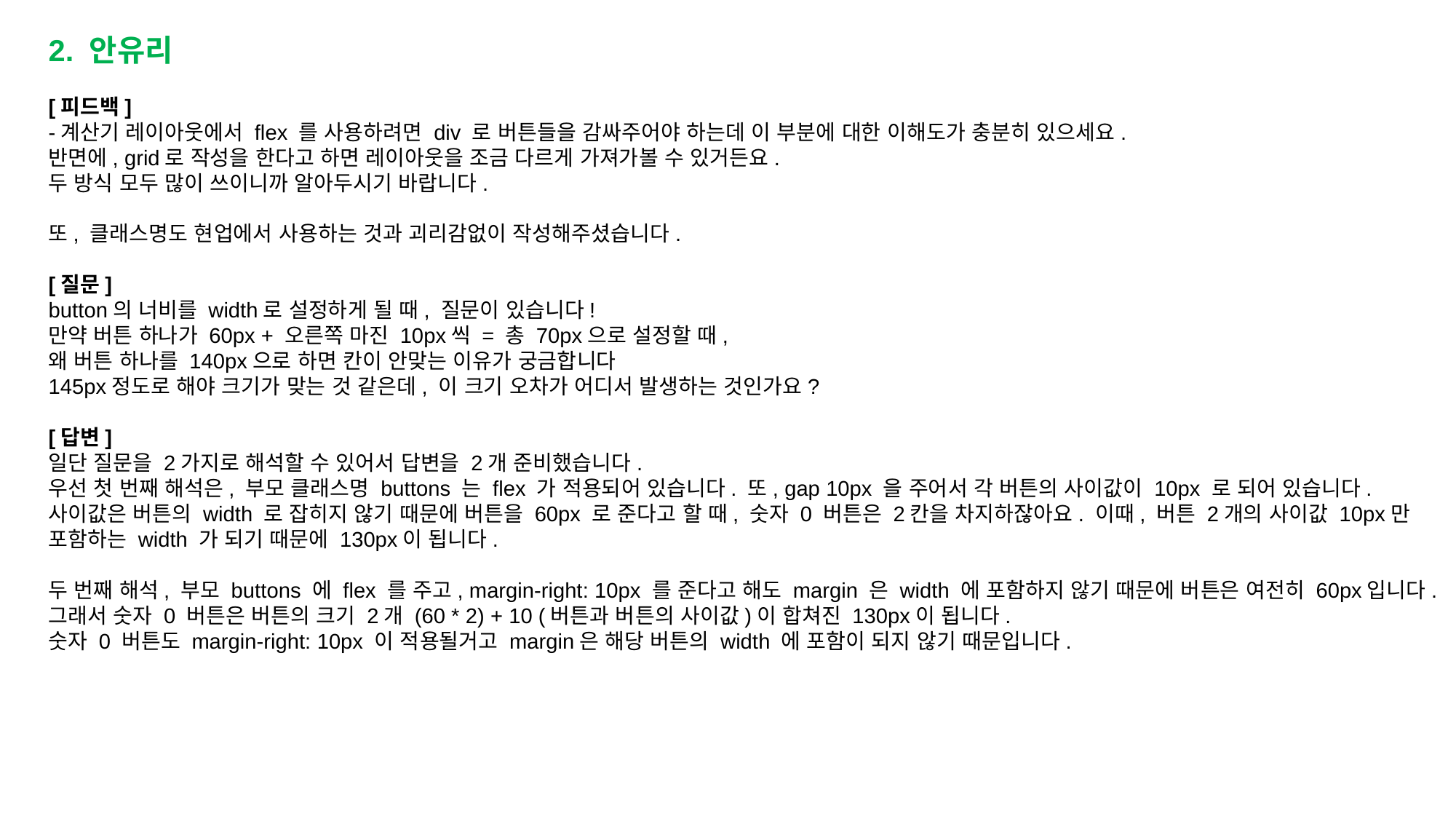

2. 안유리

[피드백]
-계산기 레이아웃에서 flex 를 사용하려면 div 로 버튼들을 감싸주어야 하는데 이 부분에 대한 이해도가 충분히 있으세요.
반면에, grid로 작성을 한다고 하면 레이아웃을 조금 다르게 가져가볼 수 있거든요.
두 방식 모두 많이 쓰이니까 알아두시기 바랍니다.

또, 클래스명도 현업에서 사용하는 것과 괴리감없이 작성해주셨습니다.

[질문]
button의 너비를 width로 설정하게 될 때, 질문이 있습니다!
만약 버튼 하나가 60px + 오른쪽 마진 10px씩 = 총 70px으로 설정할 때,
왜 버튼 하나를 140px으로 하면 칸이 안맞는 이유가 궁금합니다
145px정도로 해야 크기가 맞는 것 같은데, 이 크기 오차가 어디서 발생하는 것인가요?

[답변]
일단 질문을 2가지로 해석할 수 있어서 답변을 2개 준비했습니다.
우선 첫 번째 해석은, 부모 클래스명 buttons 는 flex 가 적용되어 있습니다. 또, gap 10px 을 주어서 각 버튼의 사이값이 10px 로 되어 있습니다.
사이값은 버튼의 width 로 잡히지 않기 때문에 버튼을 60px 로 준다고 할 때, 숫자 0 버튼은 2칸을 차지하잖아요. 이때, 버튼 2개의 사이값 10px만
포함하는 width 가 되기 때문에 130px이 됩니다.

두 번째 해석, 부모 buttons 에 flex 를 주고, margin-right: 10px 를 준다고 해도 margin 은 width 에 포함하지 않기 때문에 버튼은 여전히 60px입니다.
그래서 숫자 0 버튼은 버튼의 크기 2개 (60 * 2) + 10 (버튼과 버튼의 사이값)이 합쳐진 130px이 됩니다.
숫자 0 버튼도 margin-right: 10px 이 적용될거고 margin은 해당 버튼의 width 에 포함이 되지 않기 때문입니다.